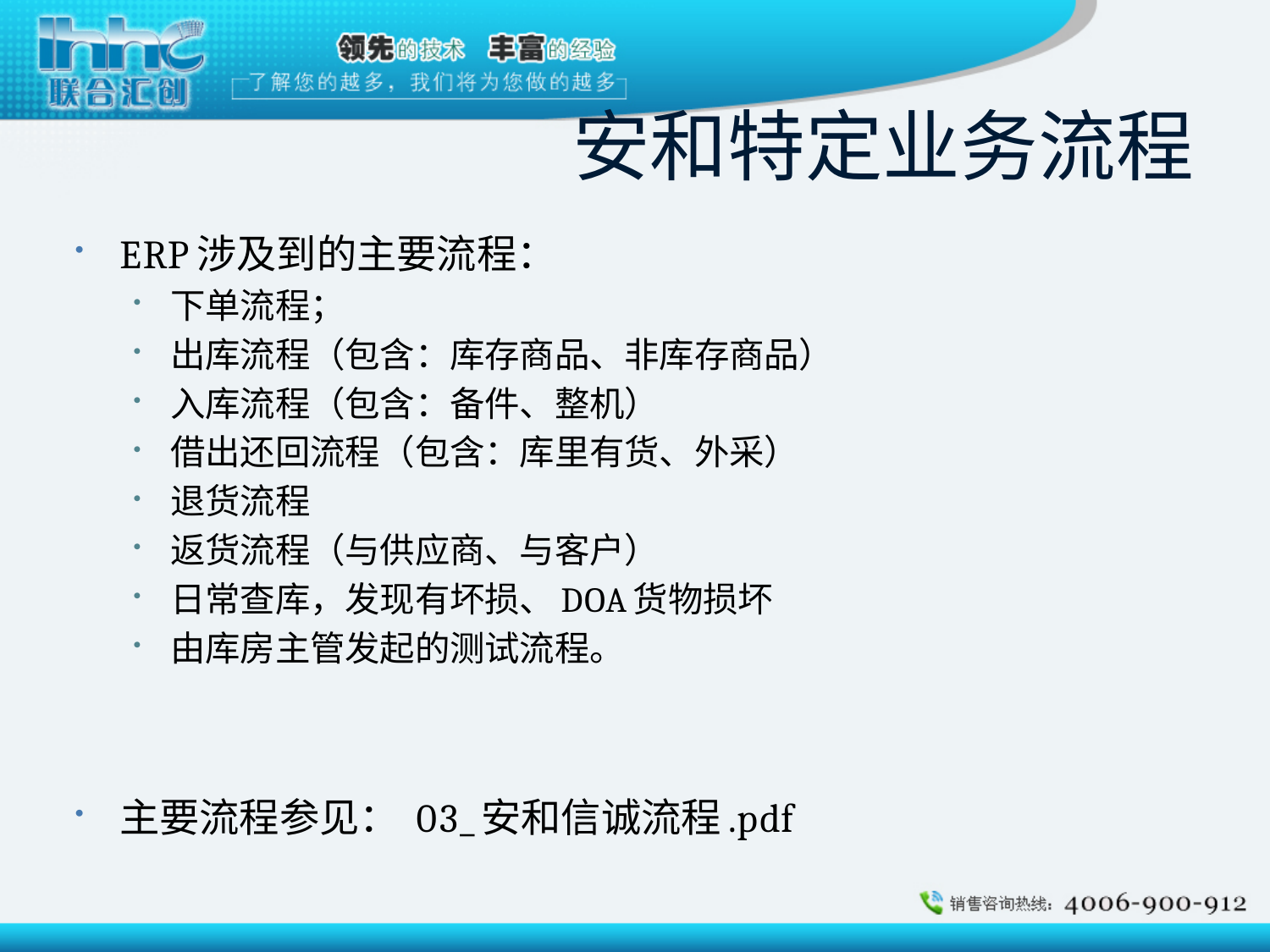

# 安和特定业务流程
ERP涉及到的主要流程：
下单流程；
出库流程（包含：库存商品、非库存商品）
入库流程（包含：备件、整机）
借出还回流程（包含：库里有货、外采）
退货流程
返货流程（与供应商、与客户）
日常查库，发现有坏损、DOA货物损坏
由库房主管发起的测试流程。

主要流程参见： 03_安和信诚流程.pdf